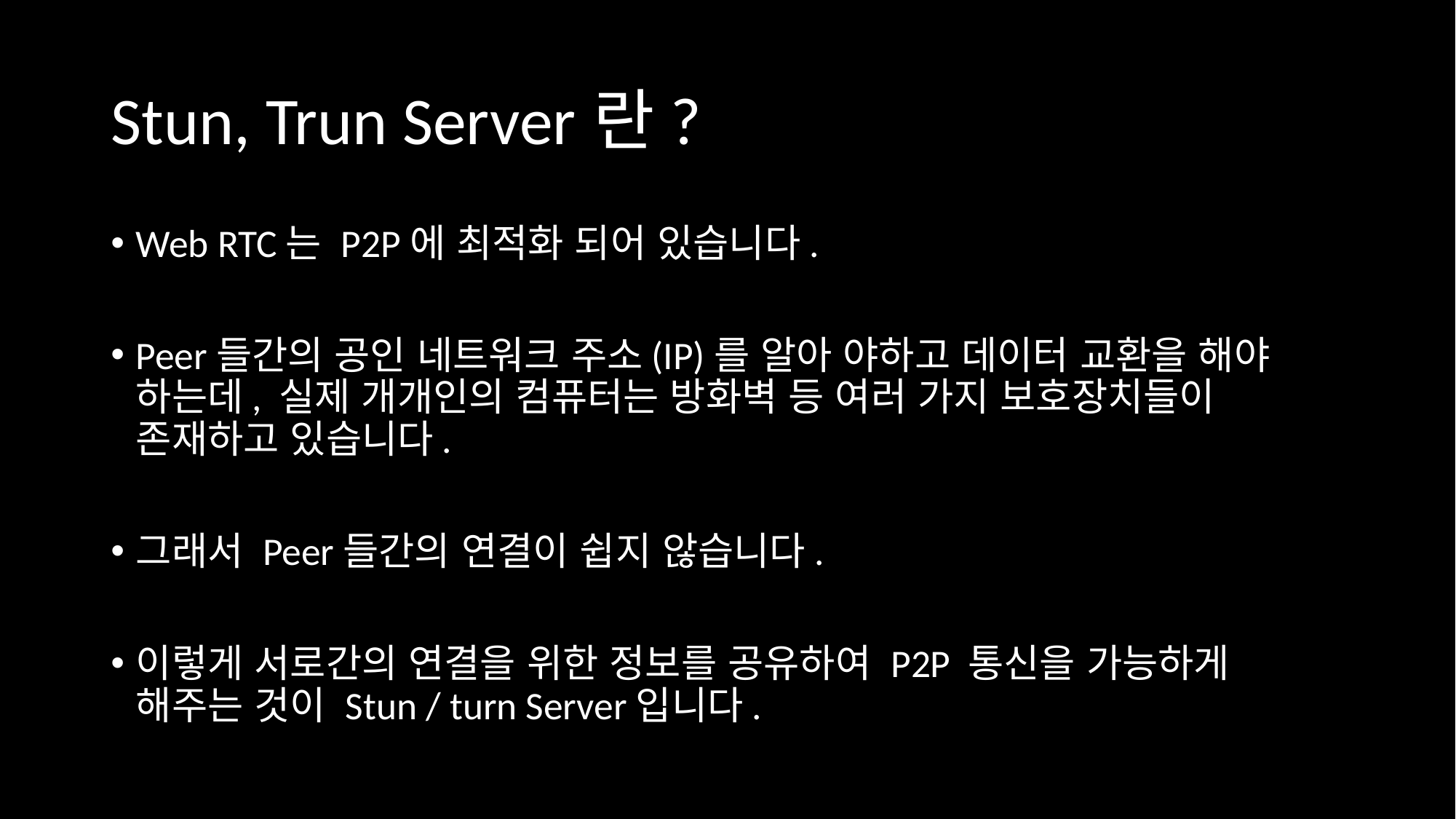

# Stun, Trun Server란?
Web RTC는 P2P에 최적화 되어 있습니다.

Peer들간의 공인 네트워크 주소(IP)를 알아 야하고 데이터 교환을 해야 하는데, 실제 개개인의 컴퓨터는 방화벽 등 여러 가지 보호장치들이 존재하고 있습니다.

그래서 Peer들간의 연결이 쉽지 않습니다.

이렇게 서로간의 연결을 위한 정보를 공유하여 P2P 통신을 가능하게 해주는 것이 Stun / turn Server입니다.